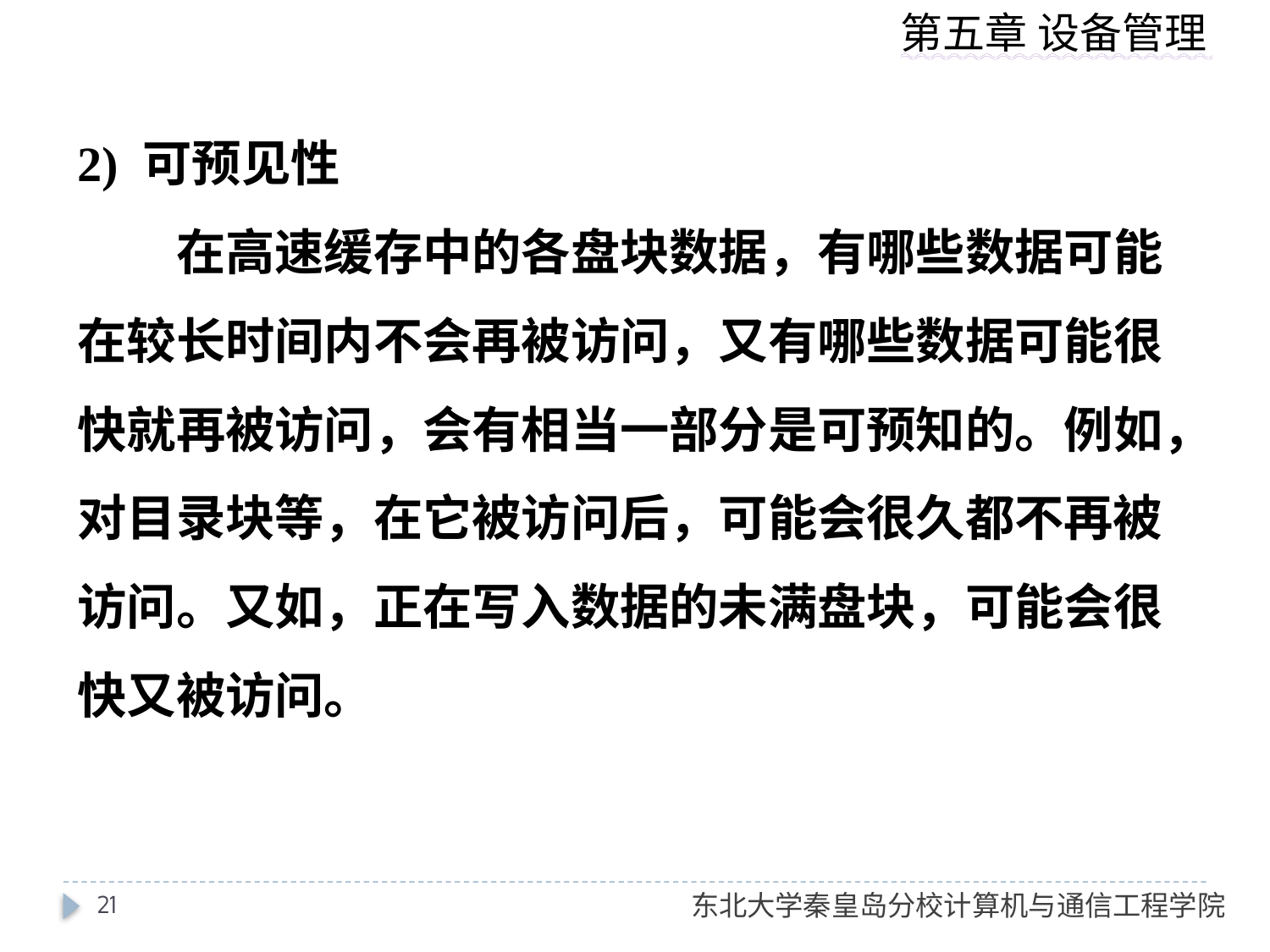

2) 可预见性
　　在高速缓存中的各盘块数据，有哪些数据可能在较长时间内不会再被访问，又有哪些数据可能很快就再被访问，会有相当一部分是可预知的。例如，对目录块等，在它被访问后，可能会很久都不再被访问。又如，正在写入数据的未满盘块，可能会很快又被访问。

21